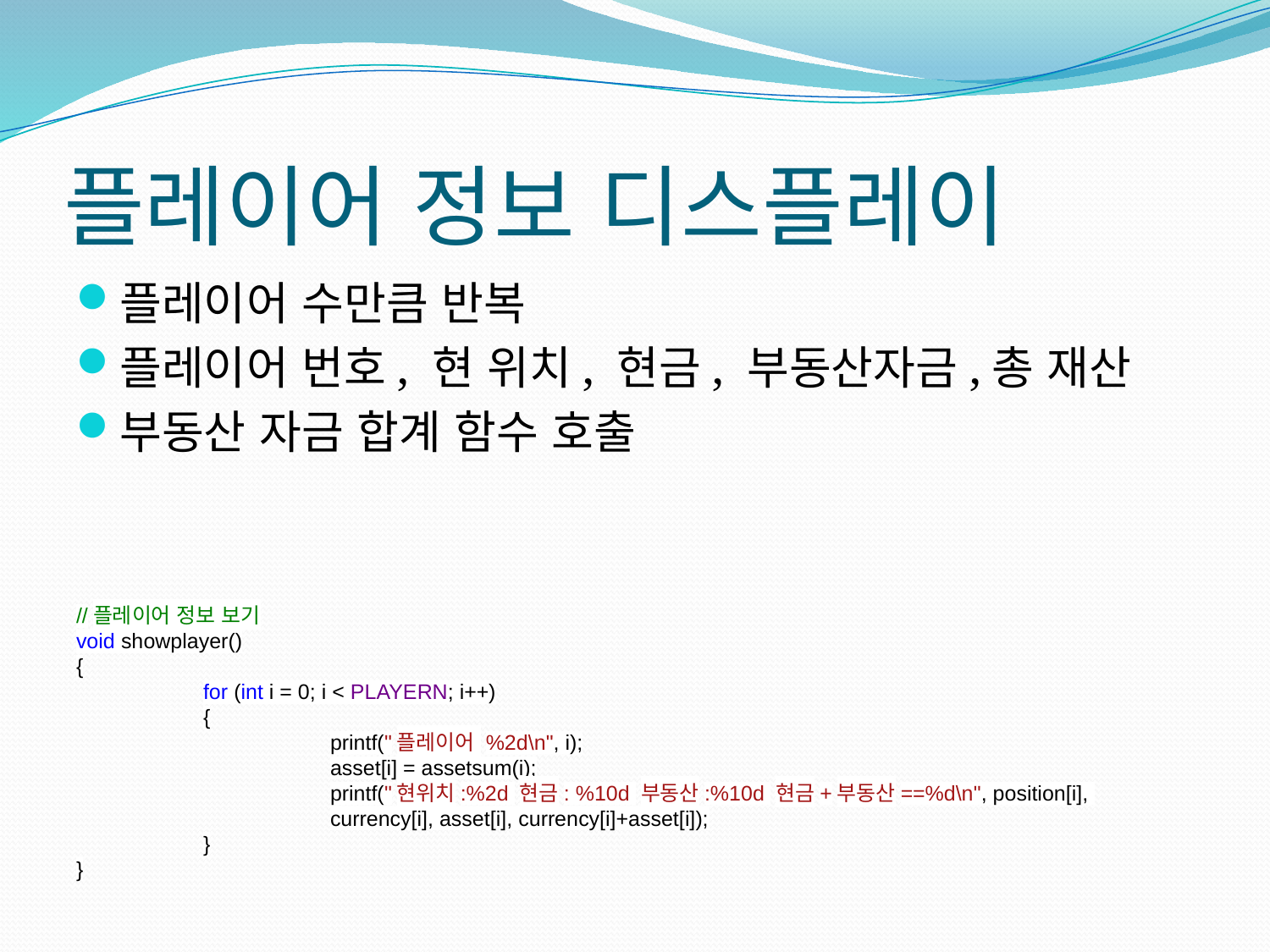

# 플레이어 정보 디스플레이
플레이어 수만큼 반복
플레이어 번호, 현 위치, 현금, 부동산자금,총 재산
부동산 자금 합계 함수 호출
//플레이어 정보 보기
void showplayer()
{
	for (int i = 0; i < PLAYERN; i++)
	{
		printf("플레이어 %2d\n", i);
		asset[i] = assetsum(i);
		printf("현위치:%2d 현금: %10d 부동산:%10d 현금+부동산==%d\n", position[i], 		currency[i], asset[i], currency[i]+asset[i]);
	}
}